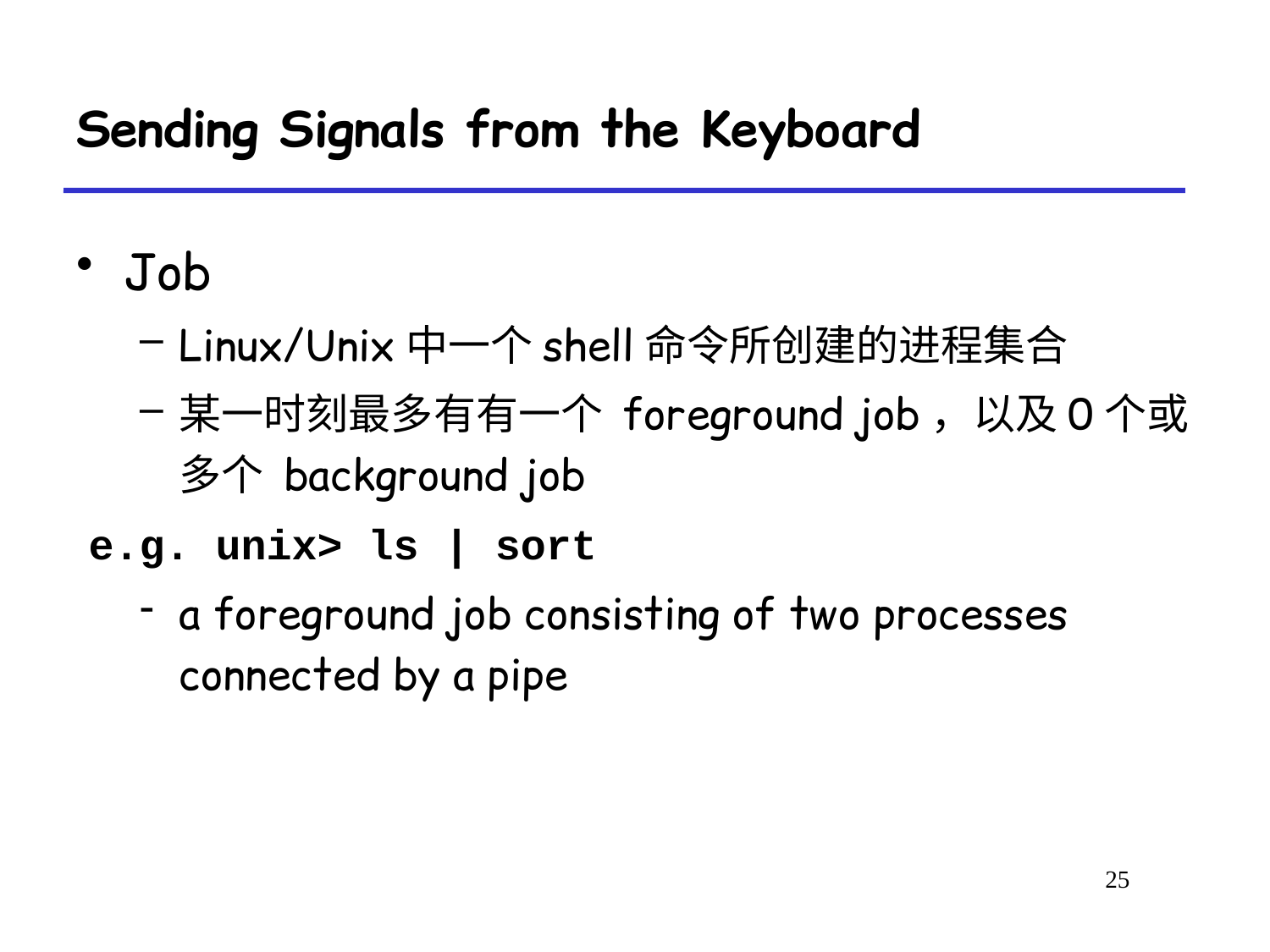

# Sending Signals from the Keyboard
Job
Linux/Unix中一个shell命令所创建的进程集合
某一时刻最多有有一个 foreground job，以及0个或多个 background job
e.g. unix> ls | sort
a foreground job consisting of two processes connected by a pipe
25